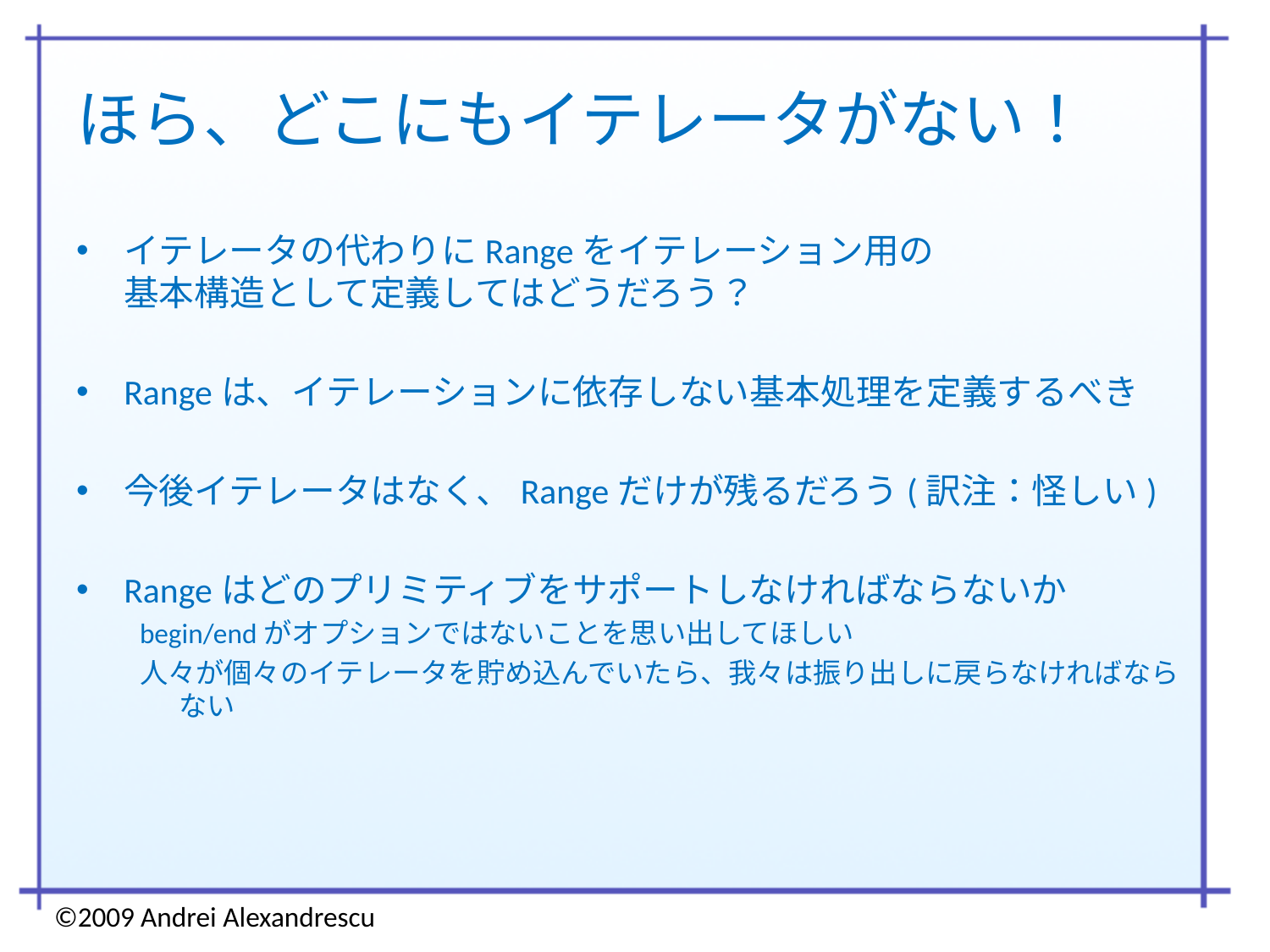

# ほら、どこにもイテレータがない！
イテレータの代わりにRangeをイテレーション用の
基本構造として定義してはどうだろう？

Rangeは、イテレーションに依存しない基本処理を定義するべき

今後イテレータはなく、Rangeだけが残るだろう(訳注：怪しい)

Rangeはどのプリミティブをサポートしなければならないか
begin/endがオプションではないことを思い出してほしい
人々が個々のイテレータを貯め込んでいたら、我々は振り出しに戻らなければならない

©2009 Andrei Alexandrescu